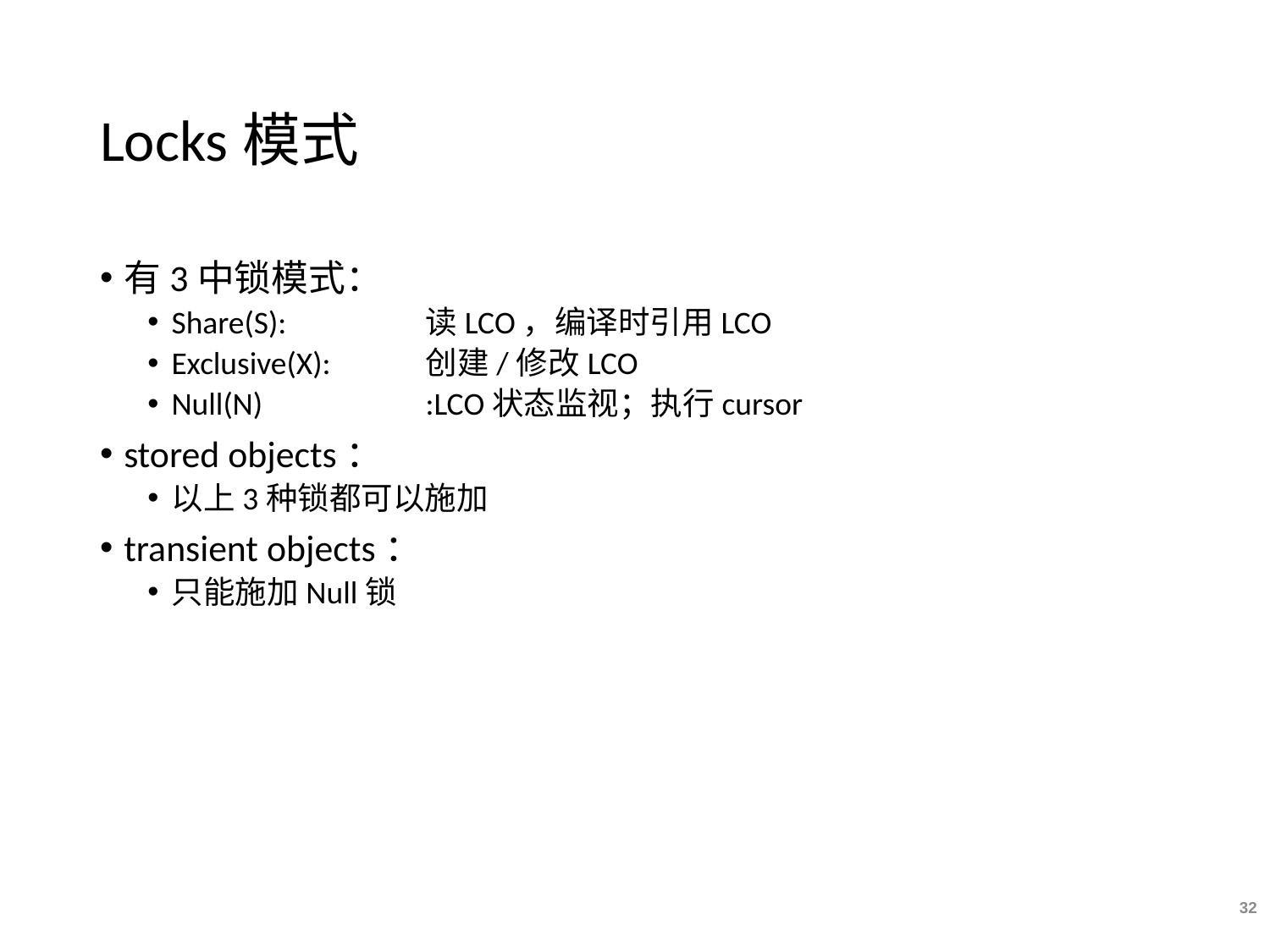

# Locks模式
有3中锁模式：
Share(S):		读LCO，编译时引用LCO
Exclusive(X):	创建/修改LCO
Null(N)		:LCO状态监视；执行cursor
stored objects：
以上3种锁都可以施加
transient objects：
只能施加Null锁

32